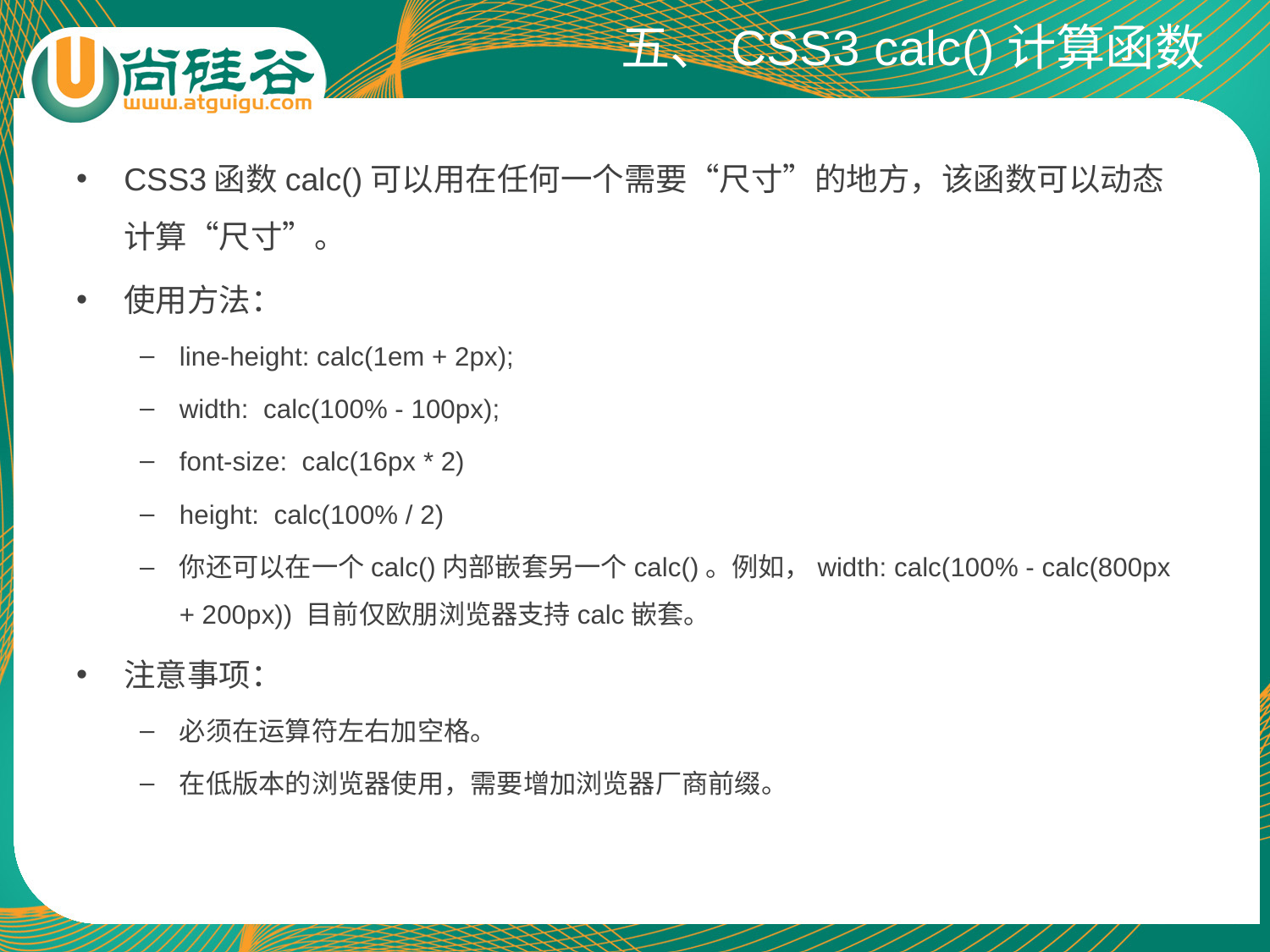

# 五、CSS3 calc()计算函数
CSS3函数calc()可以用在任何一个需要“尺寸”的地方，该函数可以动态计算“尺寸”。
使用方法：
line-height: calc(1em + 2px);
width:  calc(100% - 100px);
font-size:  calc(16px * 2)
height:  calc(100% / 2)
你还可以在一个calc()内部嵌套另一个calc()。例如，width: calc(100% - calc(800px + 200px)) 目前仅欧朋浏览器支持calc嵌套。
注意事项：
必须在运算符左右加空格。
在低版本的浏览器使用，需要增加浏览器厂商前缀。